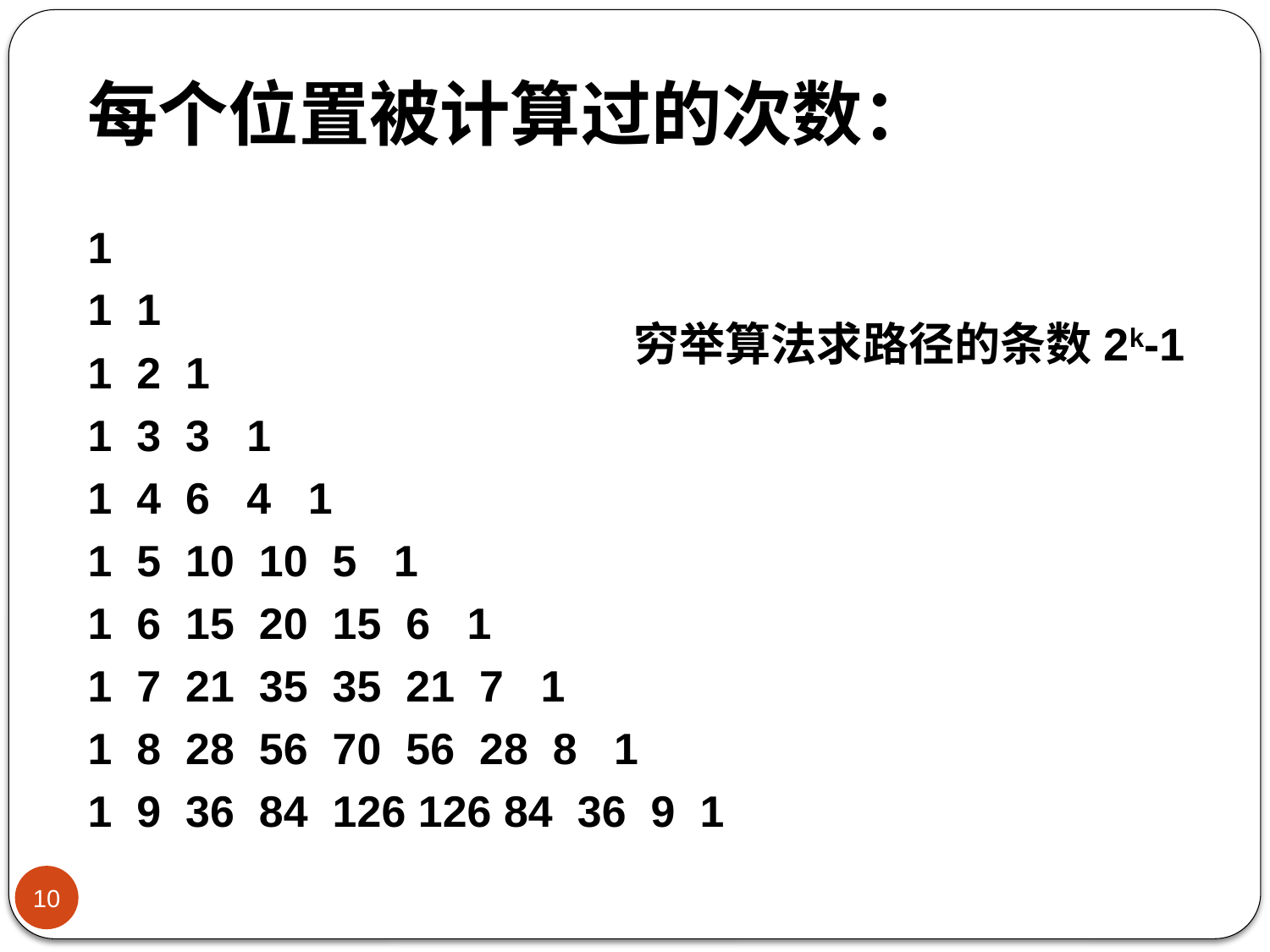

# 每个位置被计算过的次数：
1
1  1
1  2  1
1  3  3   1
1  4  6   4   1
1  5  10  10  5   1
1  6  15  20  15  6   1
1  7  21  35  35  21  7   1
1  8  28  56  70  56  28  8   1
1  9  36  84  126 126 84  36  9  1

穷举算法求路径的条数2k-1
10